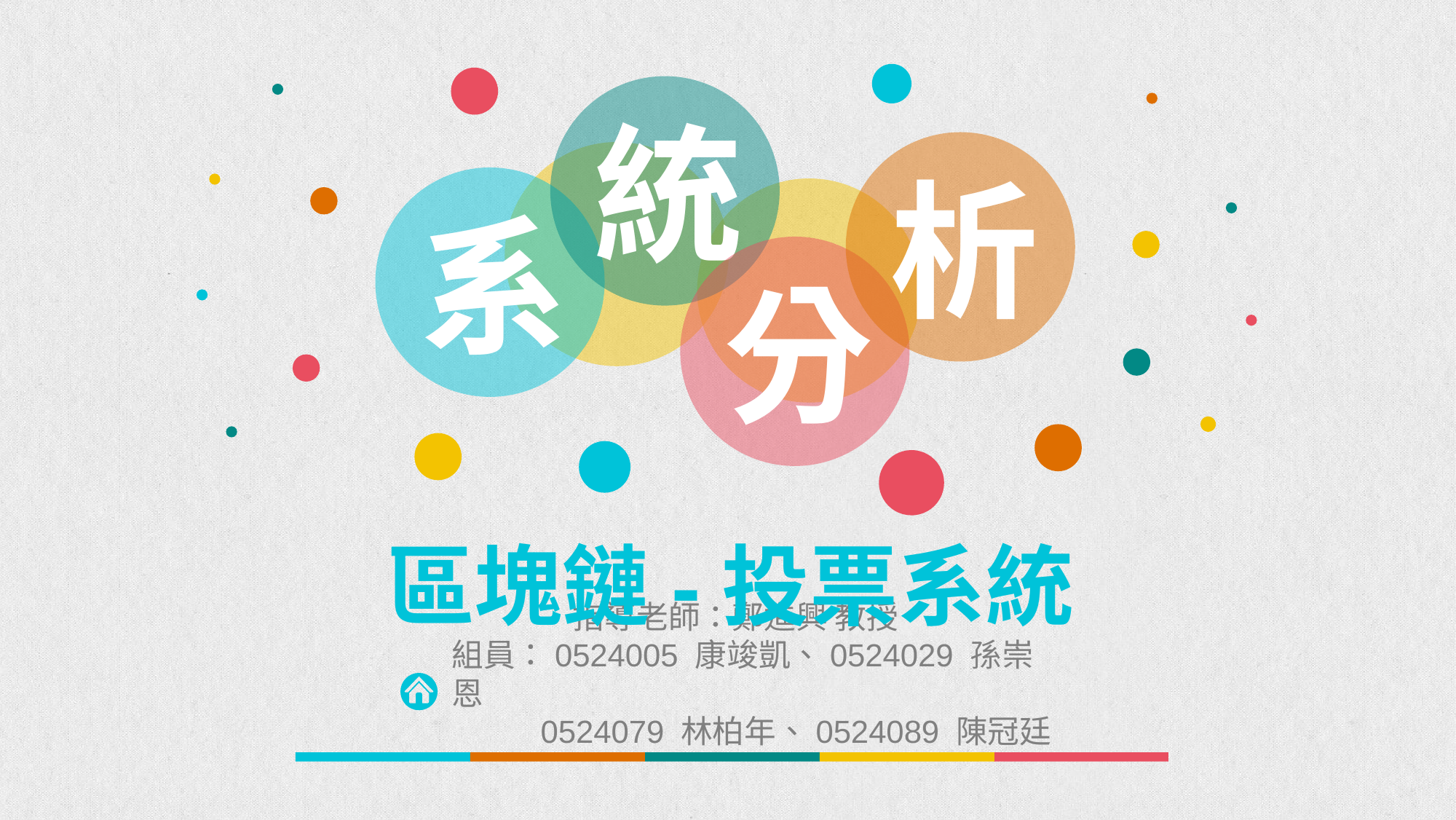

統

析

系

分

區塊鏈-投票系統

                指導老師：鄭進興 教授
組員：0524005 康竣凱、0524029 孫崇恩
          0524079 林柏年、0524089 陳冠廷